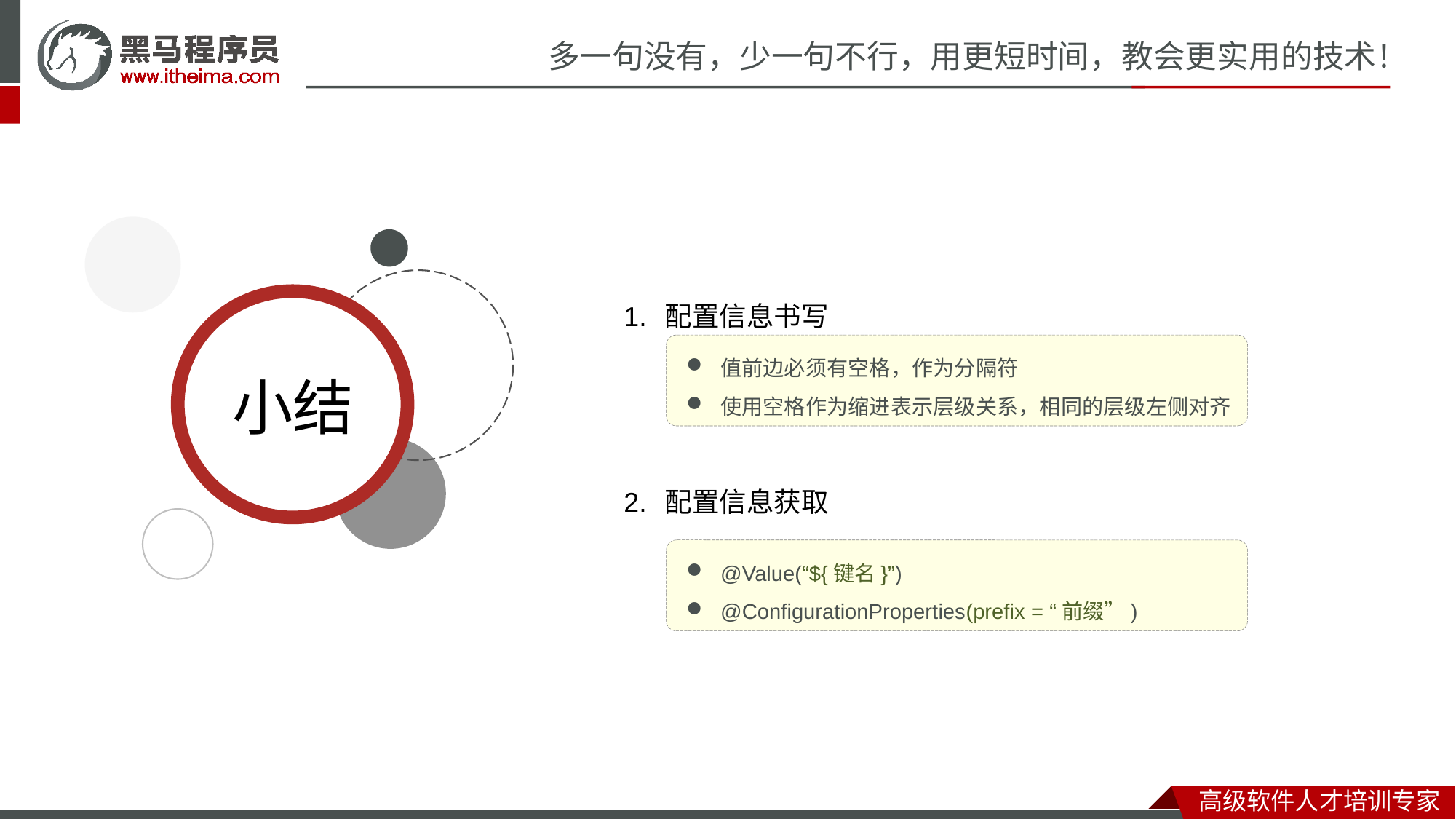

配置信息书写

配置信息获取
值前边必须有空格，作为分隔符
使用空格作为缩进表示层级关系，相同的层级左侧对齐
@Value(“${键名}”)
@ConfigurationProperties(prefix = “前缀”)